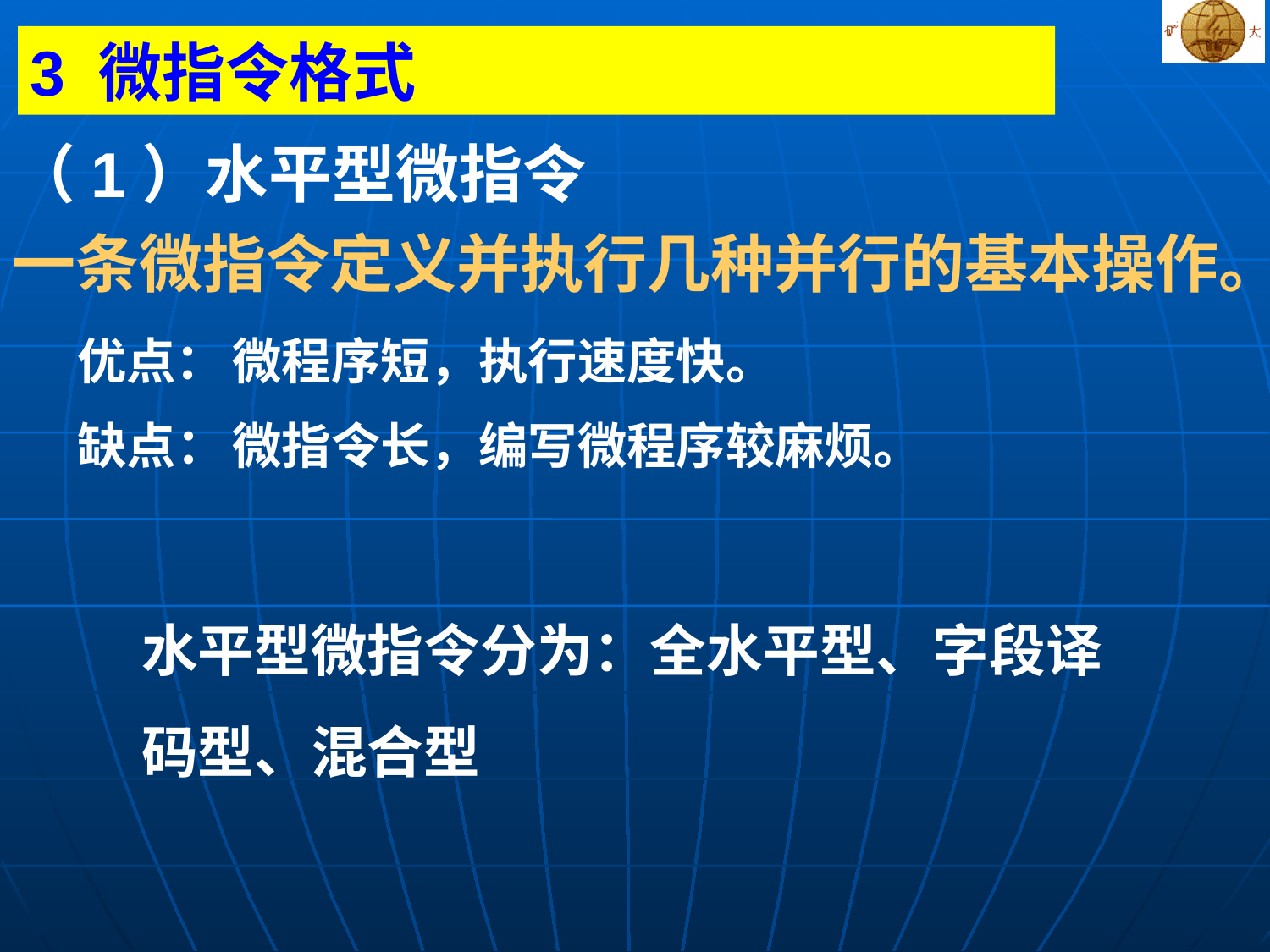

3 微指令格式
（1）水平型微指令
一条微指令定义并执行几种并行的基本操作。
优点：
微程序短，执行速度快。
缺点：
微指令长，编写微程序较麻烦。
水平型微指令分为：全水平型、字段译码型、混合型